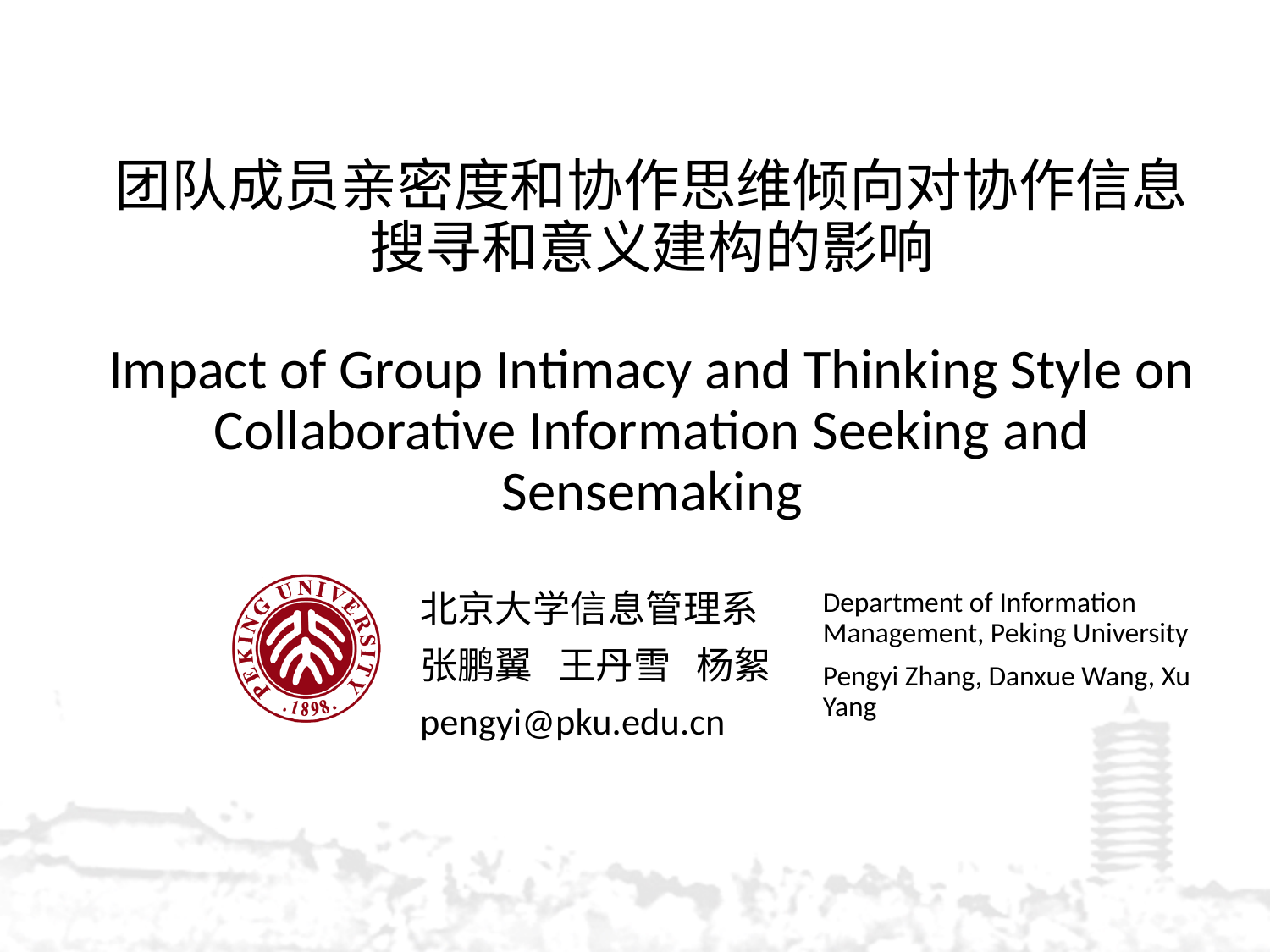

# 团队成员亲密度和协作思维倾向对协作信息搜寻和意义建构的影响 Impact of Group Intimacy and Thinking Style on Collaborative Information Seeking and Sensemaking
Department of Information Management, Peking University
Pengyi Zhang, Danxue Wang, Xu Yang
北京大学信息管理系
张鹏翼   王丹雪   杨絮
pengyi@pku.edu.cn